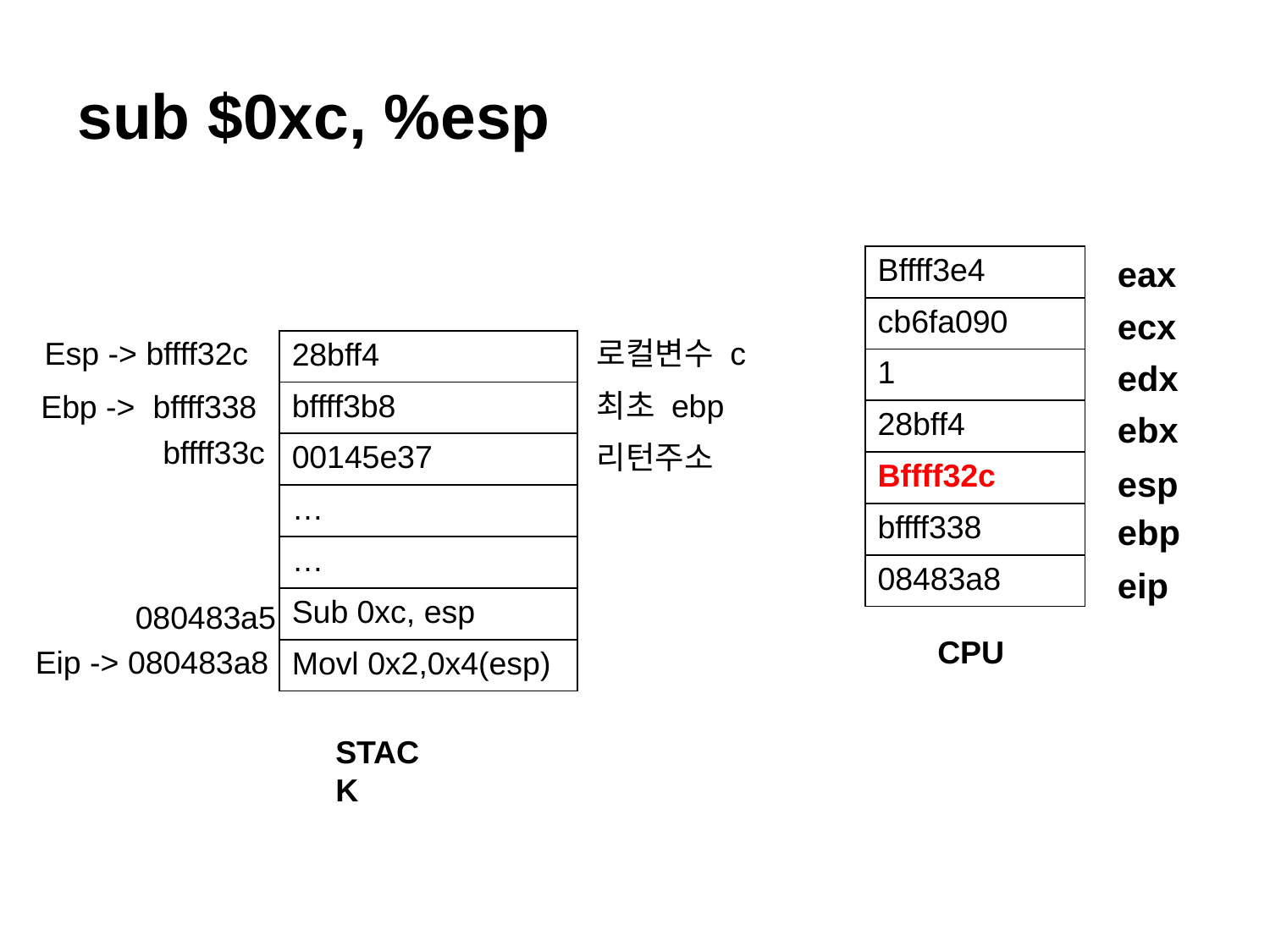

sub $0xc, %esp
| Bffff3e4 |
| --- |
| cb6fa090 |
| 1 |
| 28bff4 |
| Bffff32c |
| bffff338 |
| 08483a8 |
eax
ecx
Esp -> bffff32c
로컬변수 c
| 28bff4 |
| --- |
| bffff3b8 |
| 00145e37 |
| … |
| … |
| Sub 0xc, esp |
| Movl 0x2,0x4(esp) |
edx
최초 ebp
Ebp ->  bffff338
ebx
bffff33c
리턴주소
esp
ebp
eip
080483a5
CPU
Eip -> 080483a8
STACK